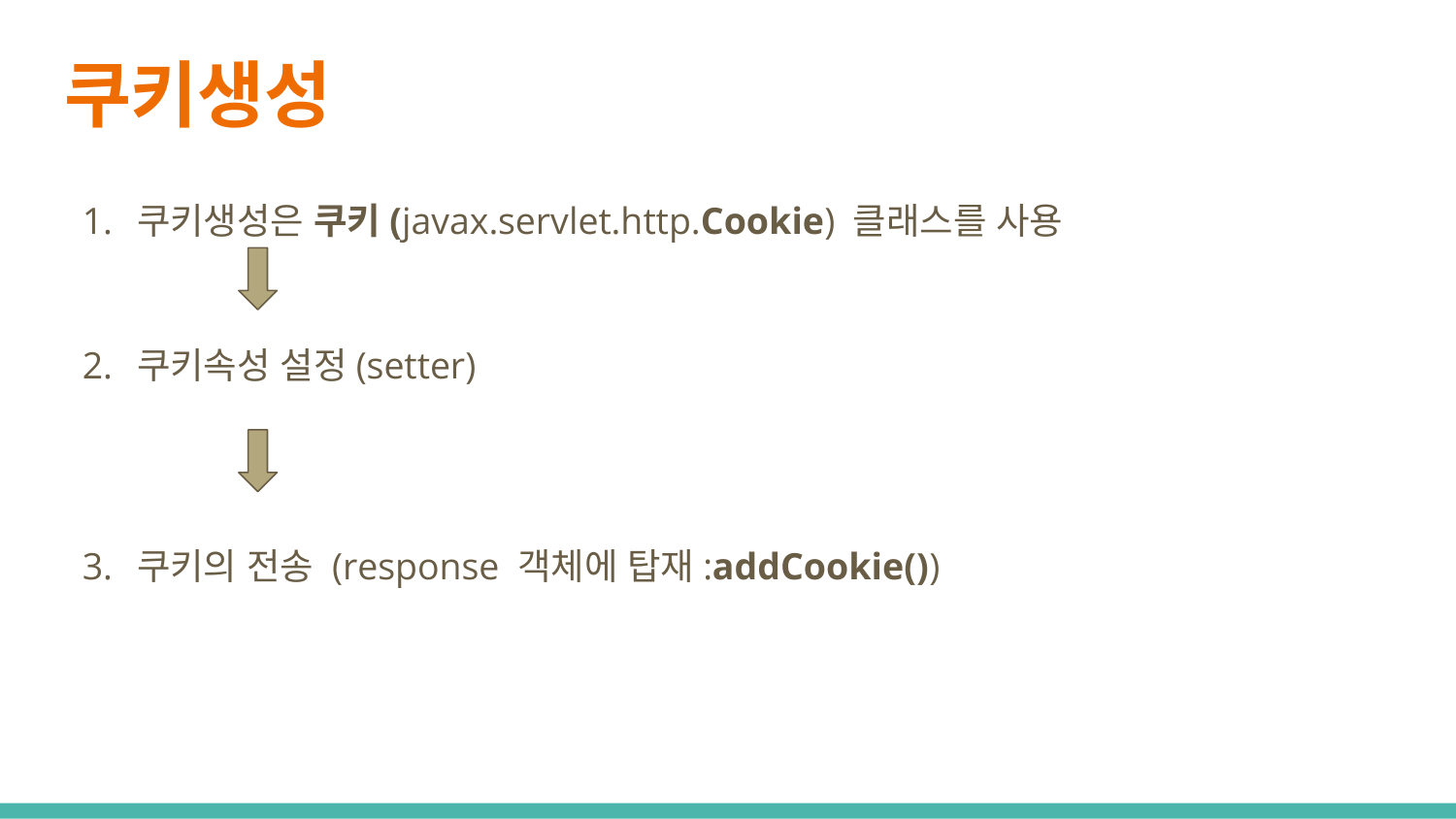

# 쿠키생성
쿠키생성은 쿠키(javax.servlet.http.Cookie) 클래스를 사용
쿠키속성 설정(setter)
쿠키의 전송 (response 객체에 탑재:addCookie())